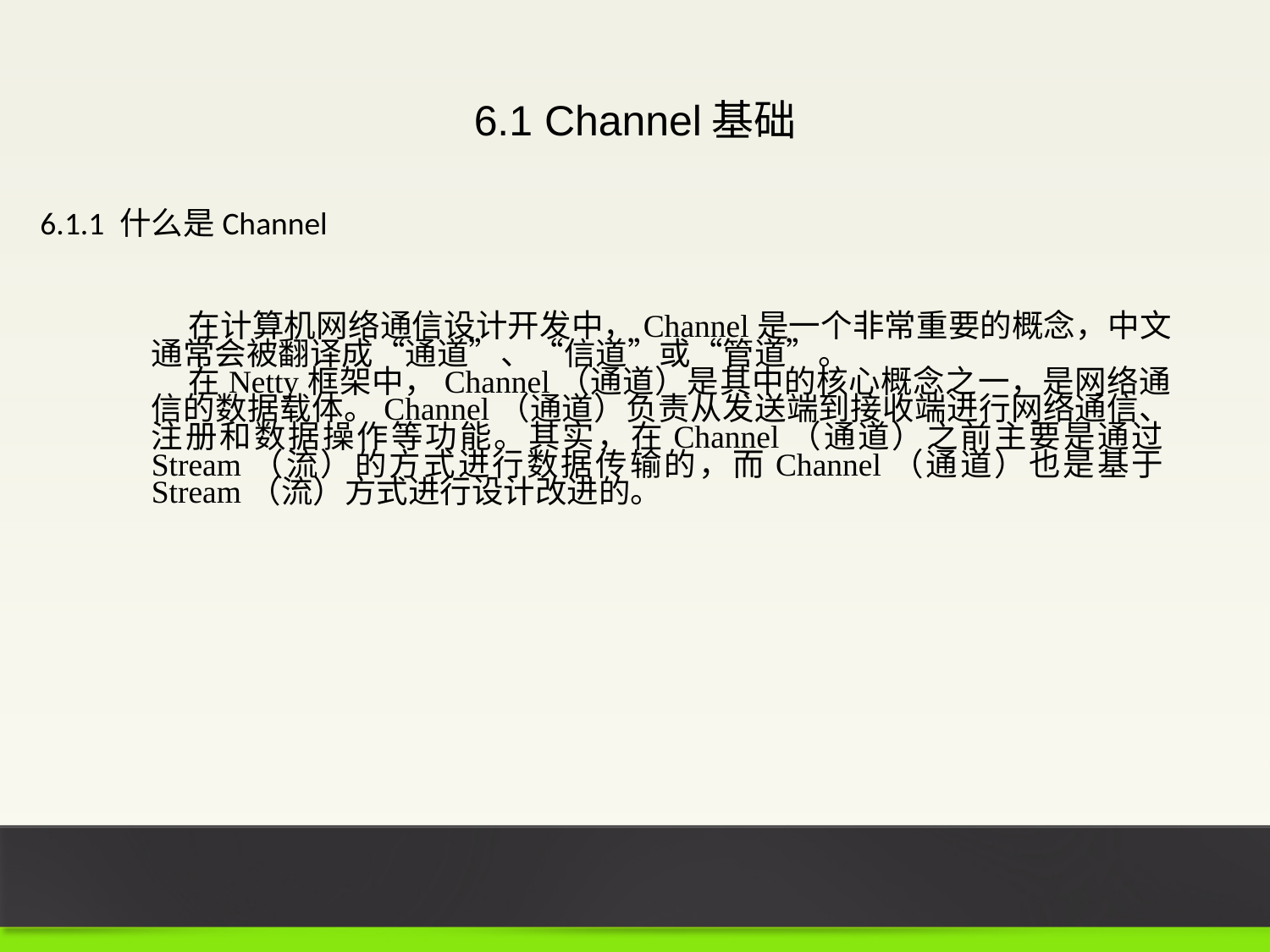

6.1 Channel基础
6.1.1 什么是Channel
在计算机网络通信设计开发中，Channel是一个非常重要的概念，中文通常会被翻译成“通道”、“信道”或“管道”。
在Netty框架中，Channel（通道）是其中的核心概念之一，是网络通信的数据载体。Channel（通道）负责从发送端到接收端进行网络通信、注册和数据操作等功能。其实，在Channel（通道）之前主要是通过Stream（流）的方式进行数据传输的，而Channel（通道）也是基于Stream（流）方式进行设计改进的。